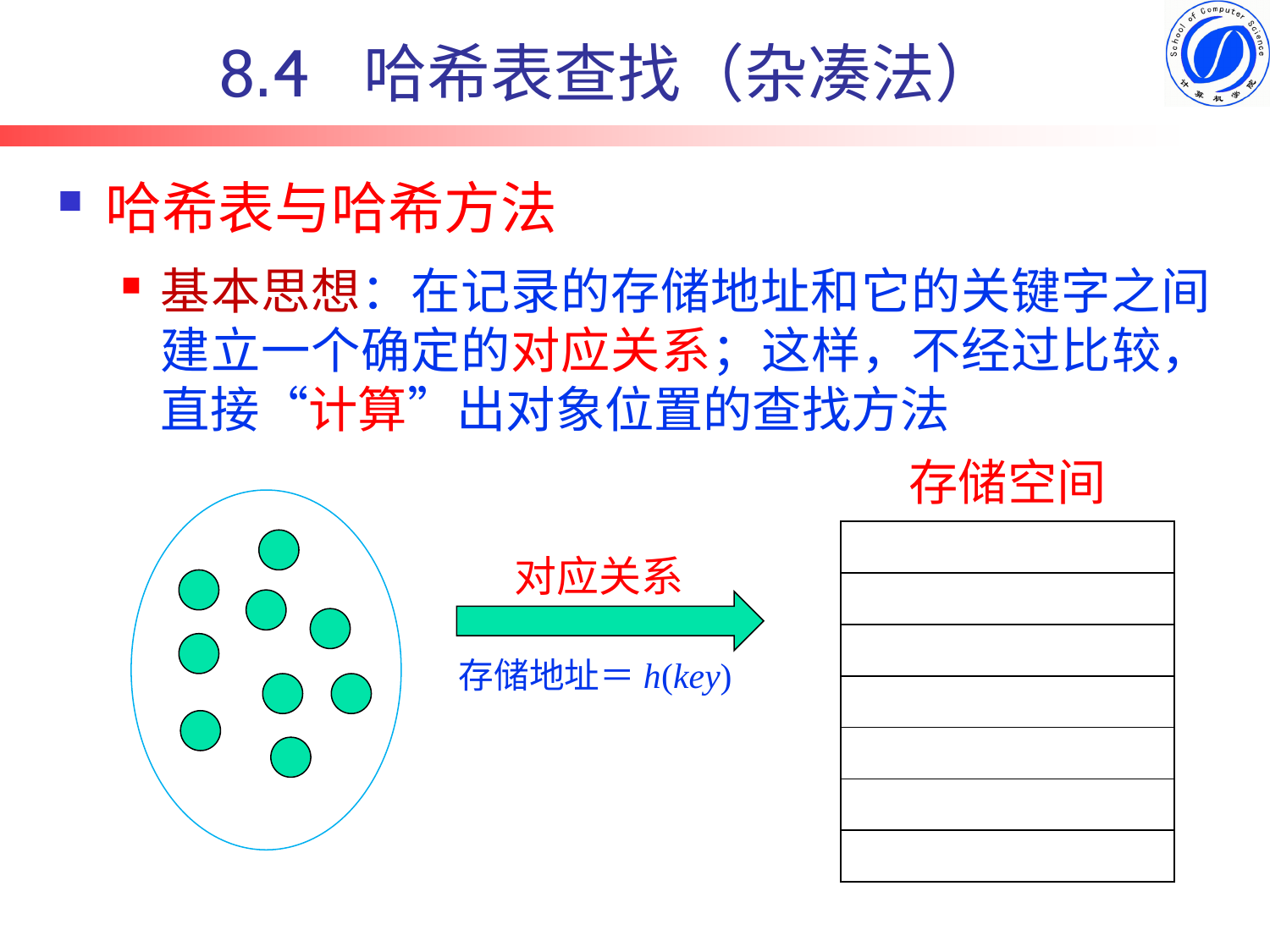

# 8.4  哈希表查找（杂凑法）
哈希表与哈希方法
基本思想：在记录的存储地址和它的关键字之间建立一个确定的对应关系；这样，不经过比较，直接“计算”出对象位置的查找方法
| 存储空间 |
| --- |
|  |
|  |
|  |
|  |
|  |
|  |
|  |

对应关系

存储地址＝h(key)